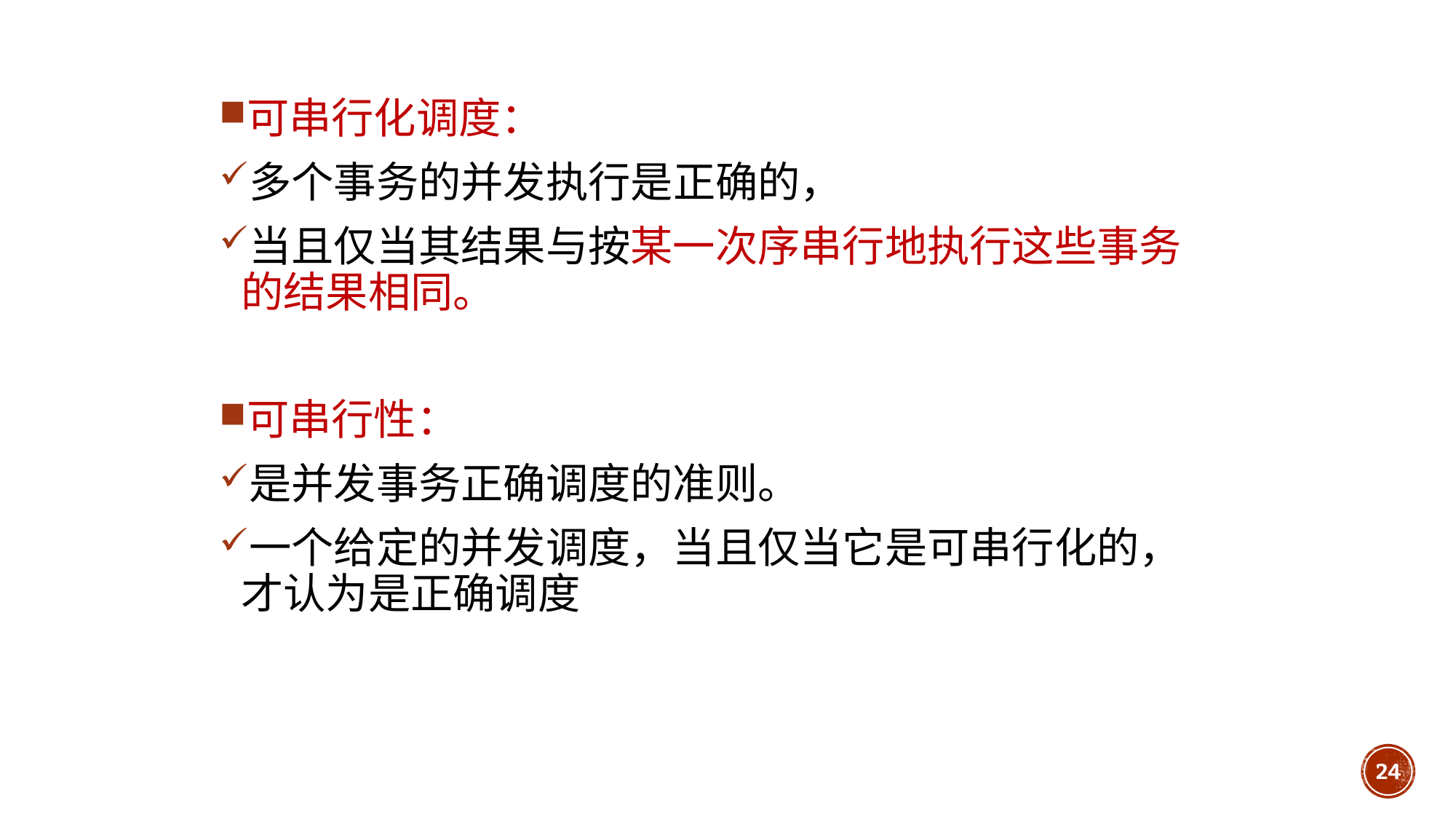

可串行化调度：
多个事务的并发执行是正确的，
当且仅当其结果与按某一次序串行地执行这些事务的结果相同。

可串行性：
是并发事务正确调度的准则。
一个给定的并发调度，当且仅当它是可串行化的，才认为是正确调度
24